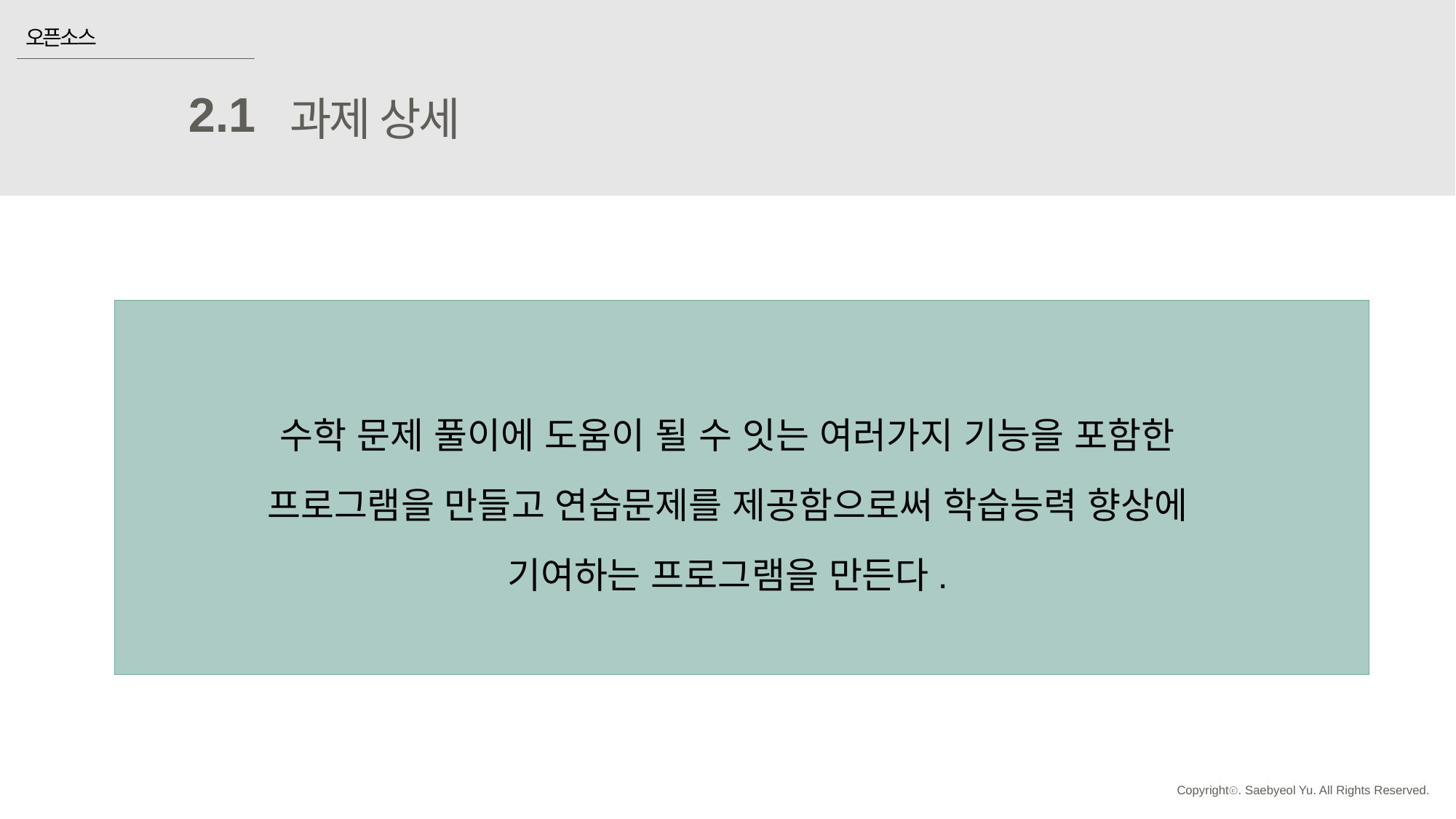

오픈소스
2.1
과제 상세

수학 문제 풀이에 도움이 될 수 잇는 여러가지 기능을 포함한 프로그램을 만들고 연습문제를 제공함으로써 학습능력 향상에 기여하는 프로그램을 만든다.